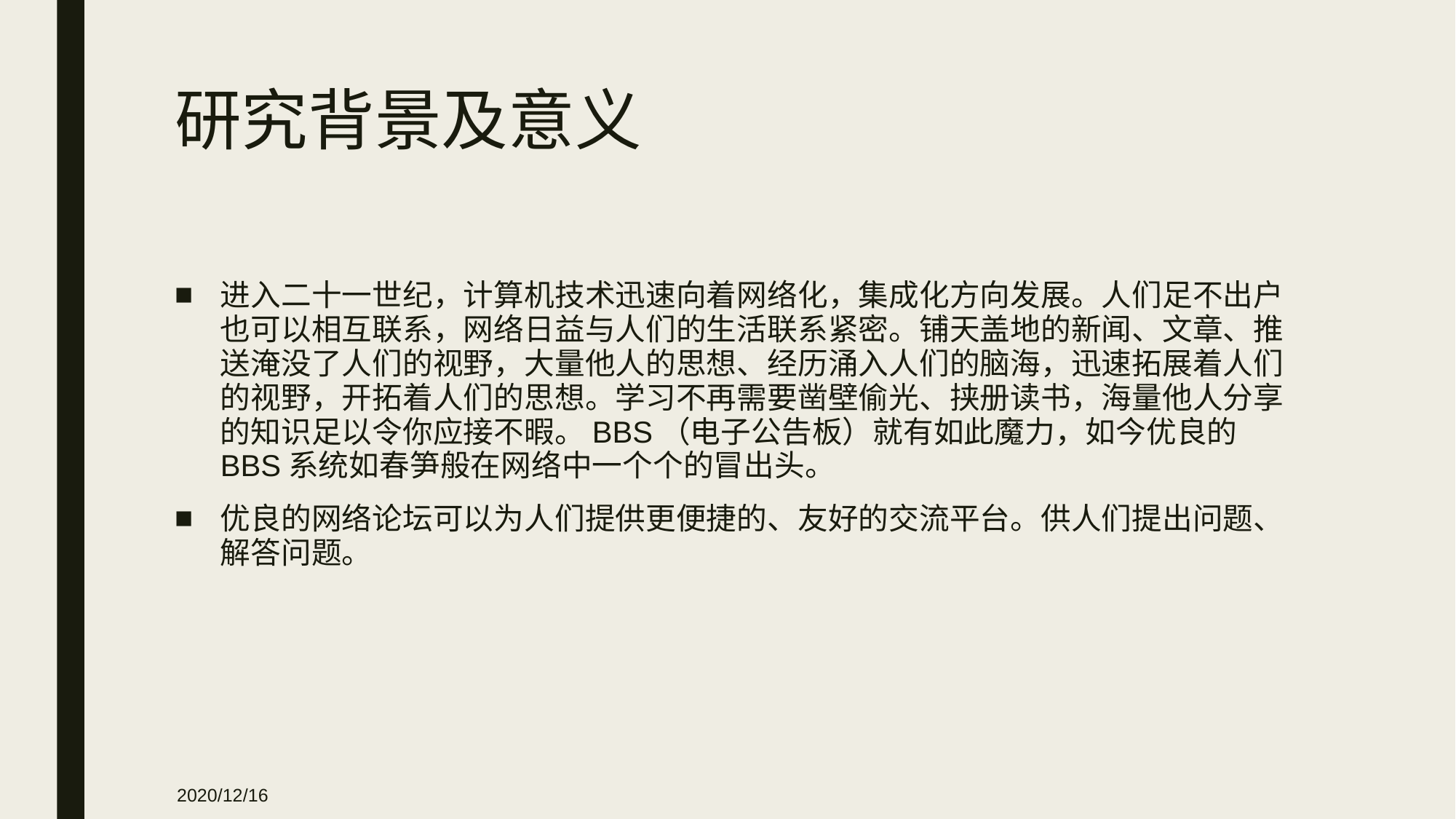

# 研究背景及意义
进入二十一世纪，计算机技术迅速向着网络化，集成化方向发展。人们足不出户也可以相互联系，网络日益与人们的生活联系紧密。铺天盖地的新闻、文章、推送淹没了人们的视野，大量他人的思想、经历涌入人们的脑海，迅速拓展着人们的视野，开拓着人们的思想。学习不再需要凿壁偷光、挟册读书，海量他人分享的知识足以令你应接不暇。BBS（电子公告板）就有如此魔力，如今优良的BBS系统如春笋般在网络中一个个的冒出头。
优良的网络论坛可以为人们提供更便捷的、友好的交流平台。供人们提出问题、解答问题。

2020/12/16